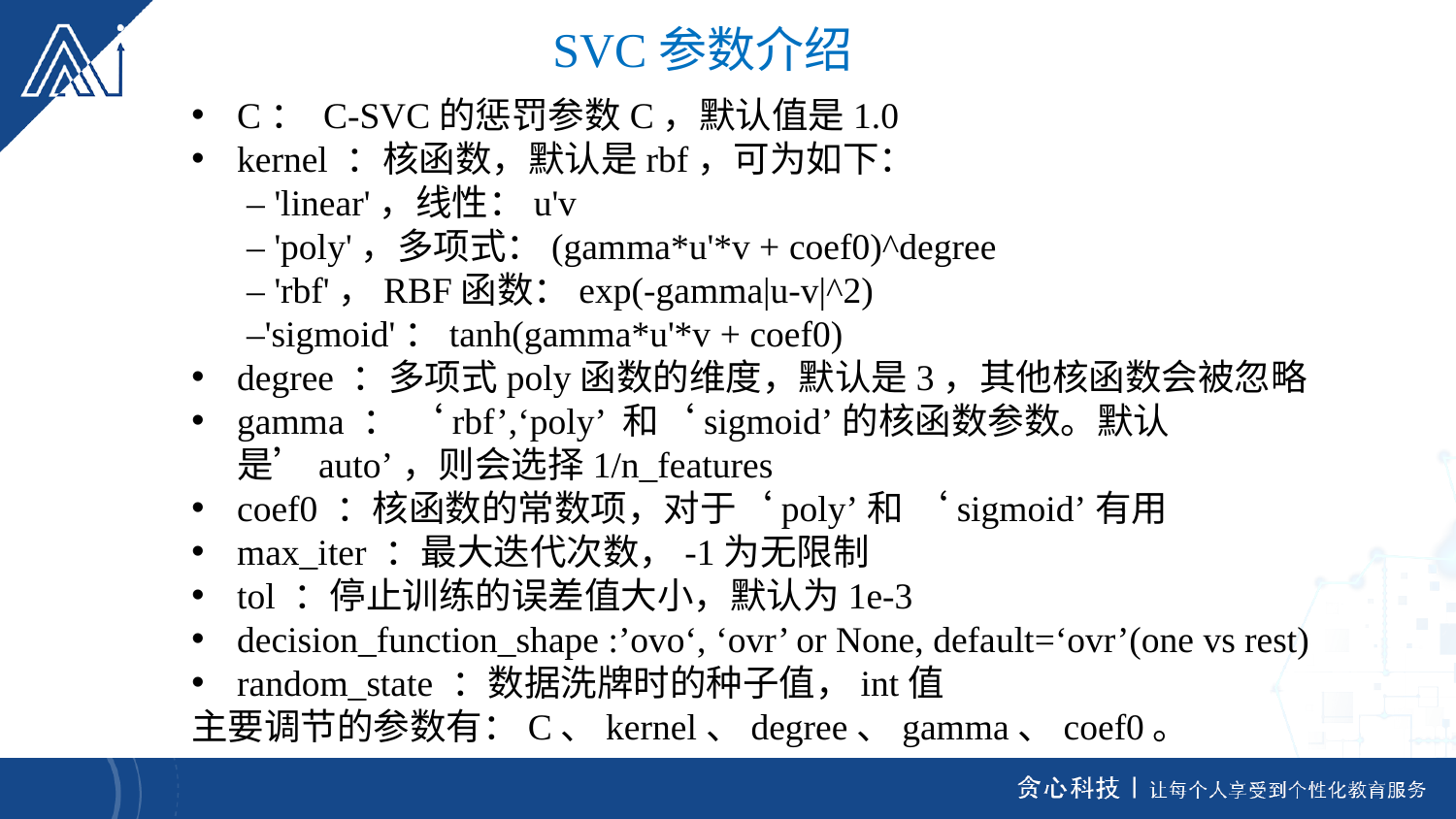

SVC参数介绍
C： C-SVC的惩罚参数C，默认值是1.0
kernel ：核函数，默认是rbf，可为如下：
      – 'linear'，线性：u'v
      – 'poly'，多项式：(gamma*u'*v + coef0)^degree
      – 'rbf'，RBF函数：exp(-gamma|u-v|^2)
      –'sigmoid'：tanh(gamma*u'*v + coef0)
degree ：多项式poly函数的维度，默认是3，其他核函数会被忽略
gamma ： ‘rbf’,‘poly’ 和‘sigmoid’的核函数参数。默认是’auto’，则会选择1/n_features
coef0 ：核函数的常数项，对于‘poly’和 ‘sigmoid’有用
max_iter ：最大迭代次数，-1为无限制
tol ：停止训练的误差值大小，默认为1e-3
decision_function_shape :’ovo‘, ‘ovr’ or None, default=‘ovr’(one vs rest)
random_state ：数据洗牌时的种子值，int值
主要调节的参数有：C、kernel、degree、gamma、coef0。